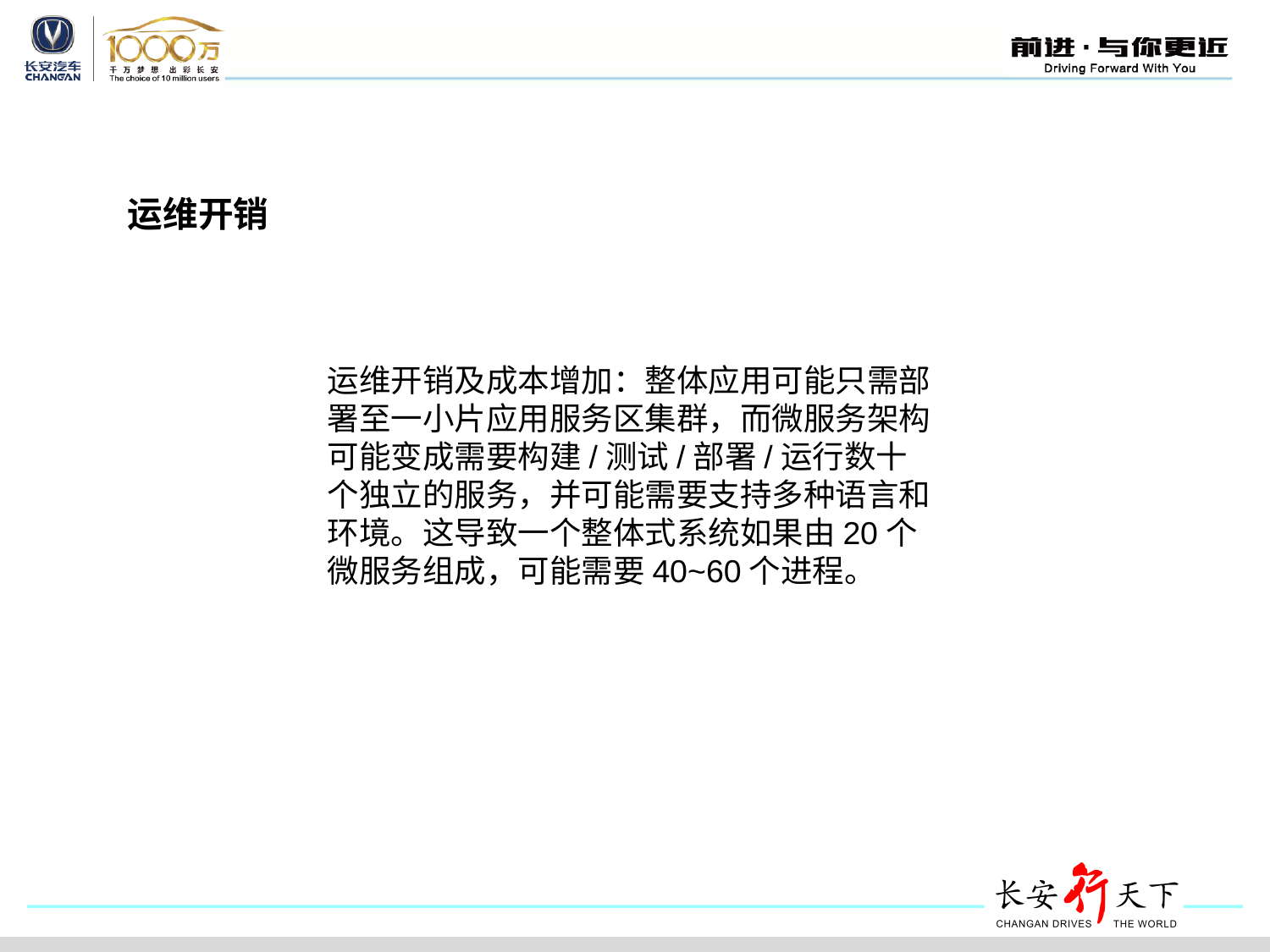

运维开销
运维开销及成本增加：整体应用可能只需部署至一小片应用服务区集群，而微服务架构可能变成需要构建/测试/部署/运行数十个独立的服务，并可能需要支持多种语言和环境。这导致一个整体式系统如果由20个微服务组成，可能需要40~60个进程。